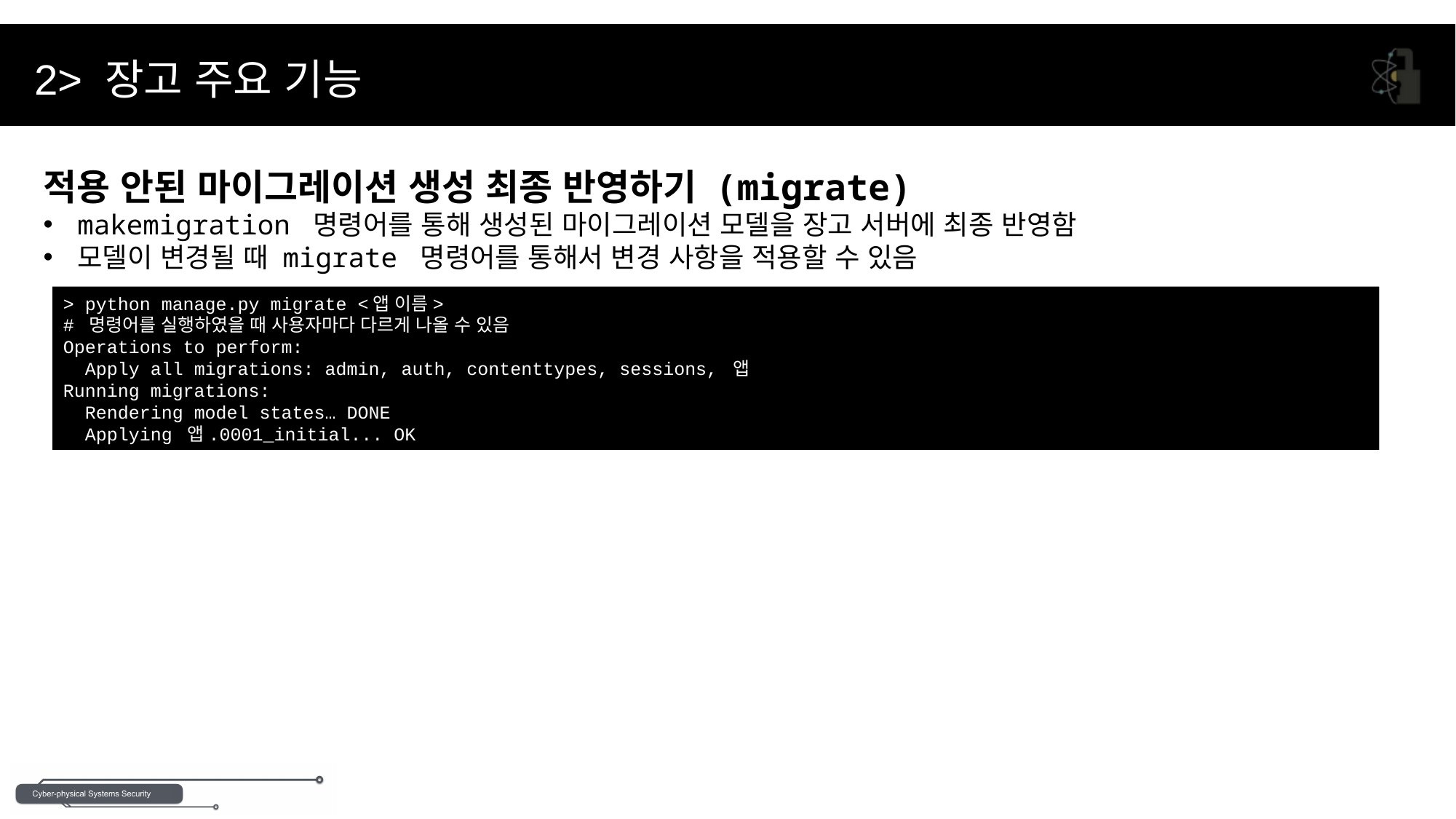

2> 장고 주요 기능
적용 안된 마이그레이션 생성 최종 반영하기 (migrate)
makemigration 명령어를 통해 생성된 마이그레이션 모델을 장고 서버에 최종 반영함
모델이 변경될 때 migrate 명령어를 통해서 변경 사항을 적용할 수 있음

> python manage.py migrate <앱 이름>
# 명령어를 실행하였을 때 사용자마다 다르게 나올 수 있음
Operations to perform:
  Apply all migrations: admin, auth, contenttypes, sessions, 앱
Running migrations:
  Rendering model states… DONE
  Applying 앱.0001_initial... OK